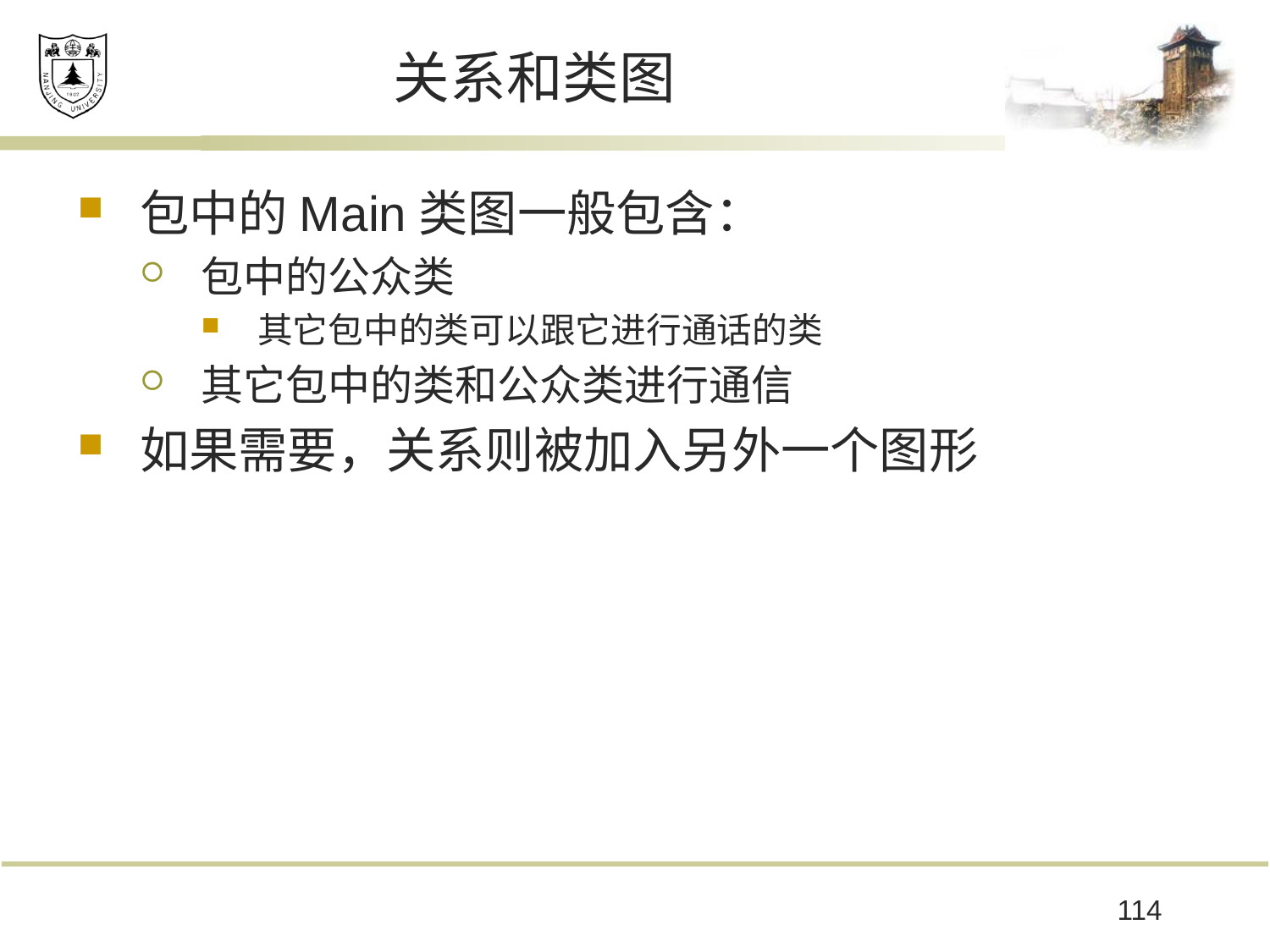

# 关系和类图
包中的Main类图一般包含：
包中的公众类
其它包中的类可以跟它进行通话的类
其它包中的类和公众类进行通信
如果需要，关系则被加入另外一个图形
114